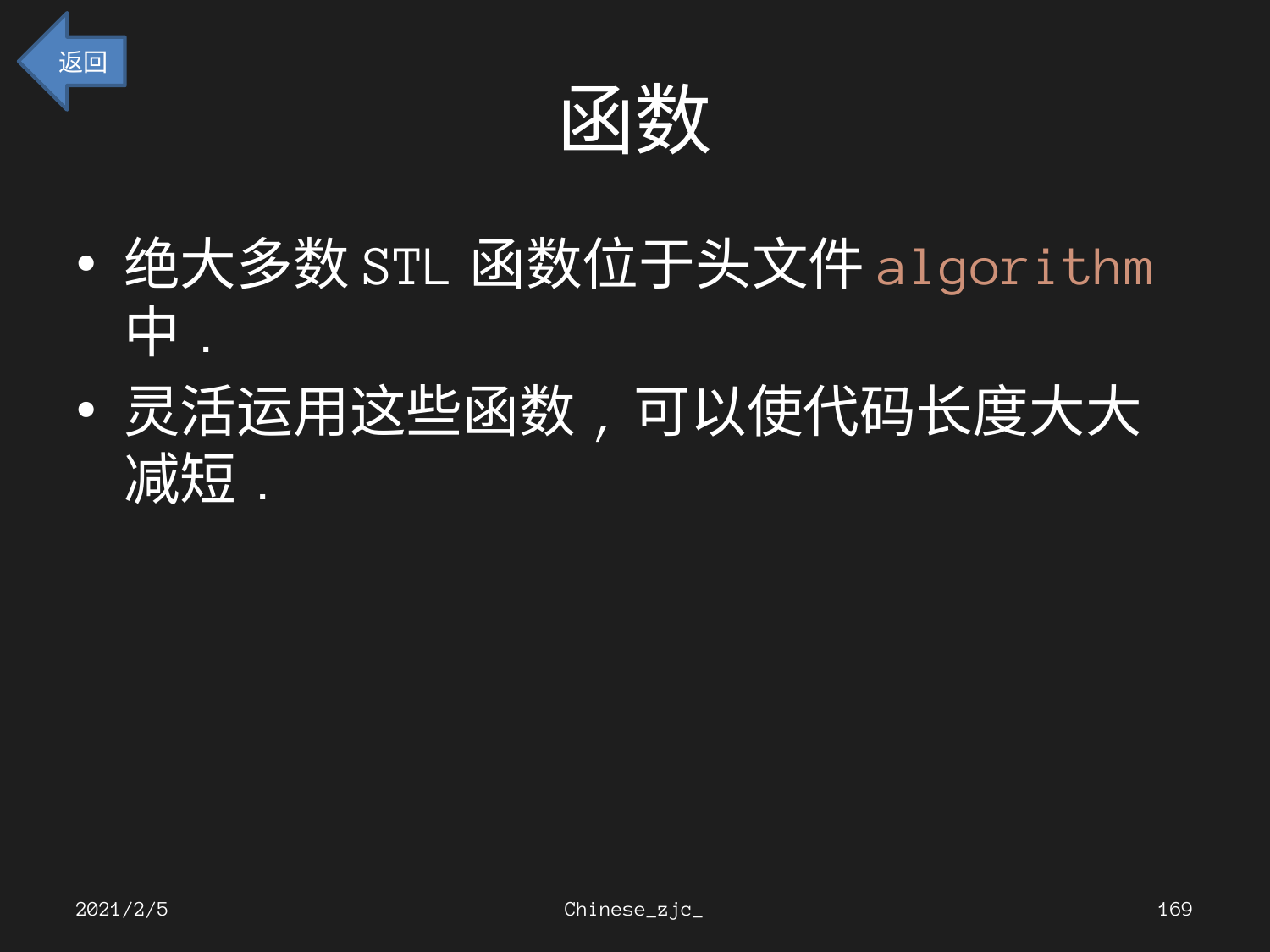

返回
# 函数
绝大多数STL函数位于头文件algorithm中.
灵活运用这些函数,可以使代码长度大大减短.
2021/2/5
Chinese_zjc_
169